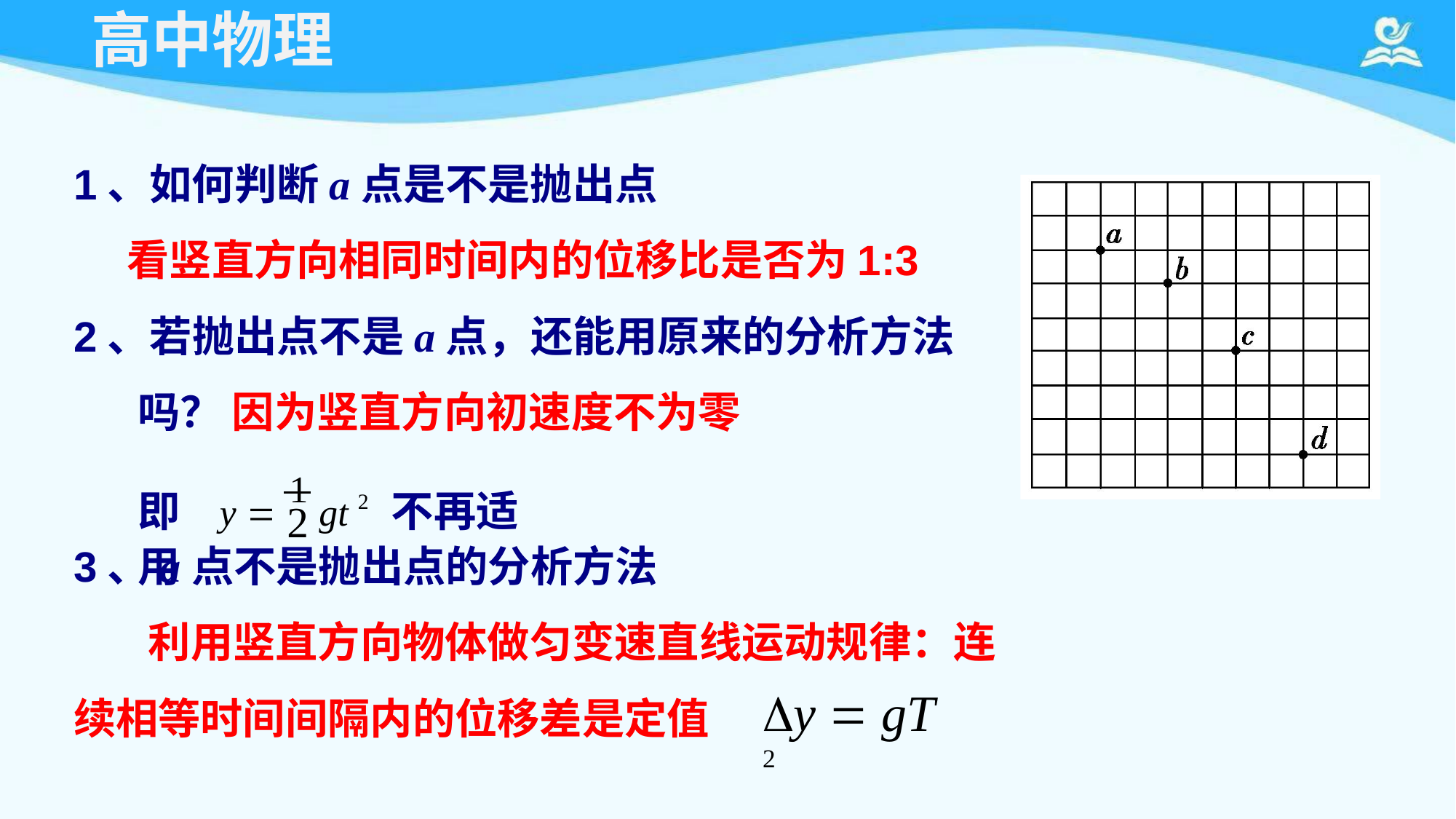

# 高中物理
1、如何判断a点是不是抛出点
看竖直方向相同时间内的位移比是否为1:3
2、若抛出点不是a点，还能用原来的分析方法吗？ 因为竖直方向初速度不为零

即	y = 1 gt 2 不再适用

2
3、a点不是抛出点的分析方法
利用竖直方向物体做匀变速直线运动规律：连
Δy = gT 2
续相等时间间隔内的位移差是定值